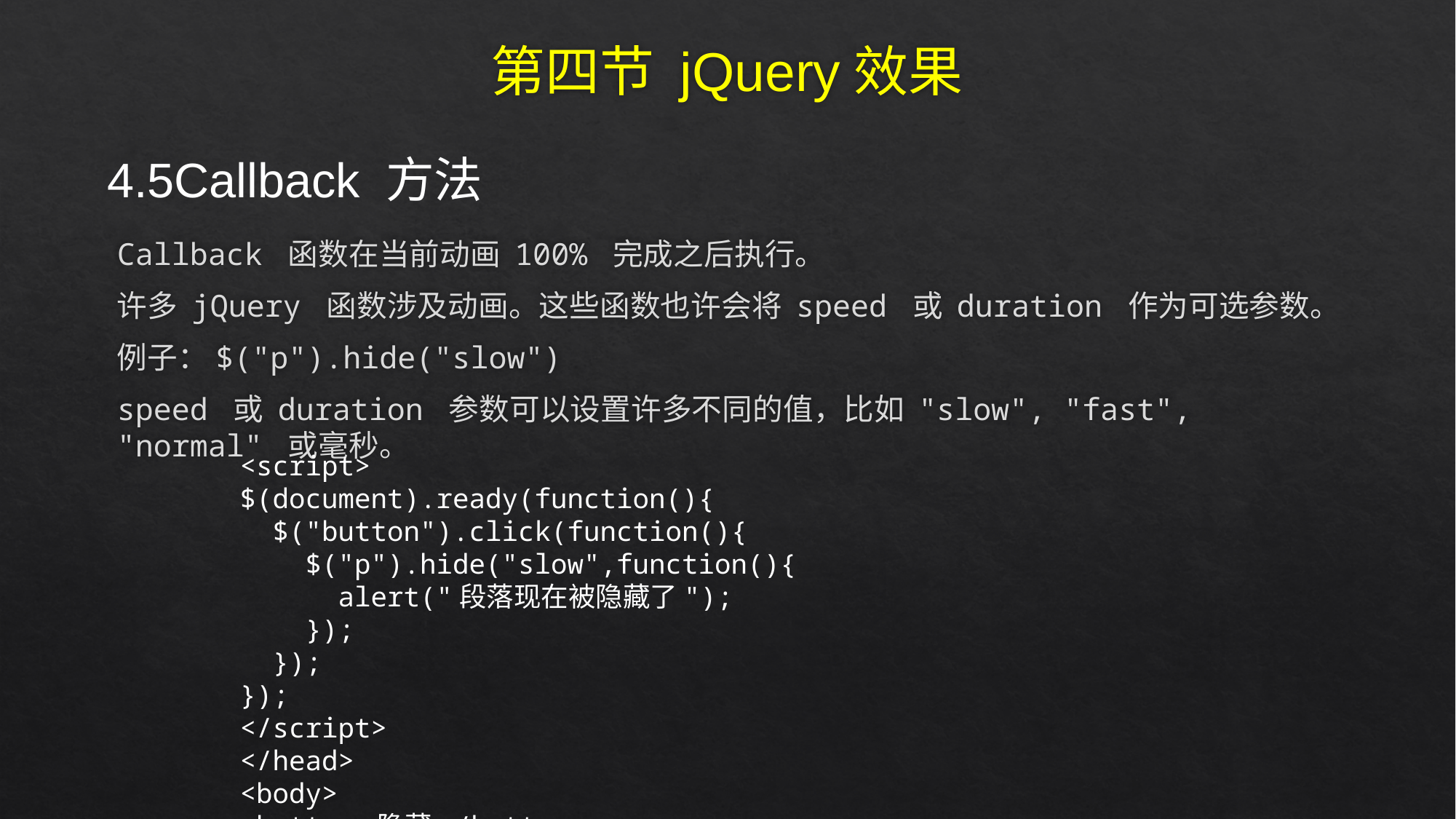

# 第四节 jQuery效果
4.5Callback 方法
Callback 函数在当前动画 100% 完成之后执行。
许多 jQuery 函数涉及动画。这些函数也许会将 speed 或 duration 作为可选参数。
例子：$("p").hide("slow")
speed 或 duration 参数可以设置许多不同的值，比如 "slow", "fast", "normal" 或毫秒。
<script>
$(document).ready(function(){
  $("button").click(function(){
    $("p").hide("slow",function(){
      alert("段落现在被隐藏了");
    });
  });
});
</script>
</head>
<body>
<button>隐藏</button>
<p>我们段落内容，点击“隐藏”按钮我就会消失</p>
</body>